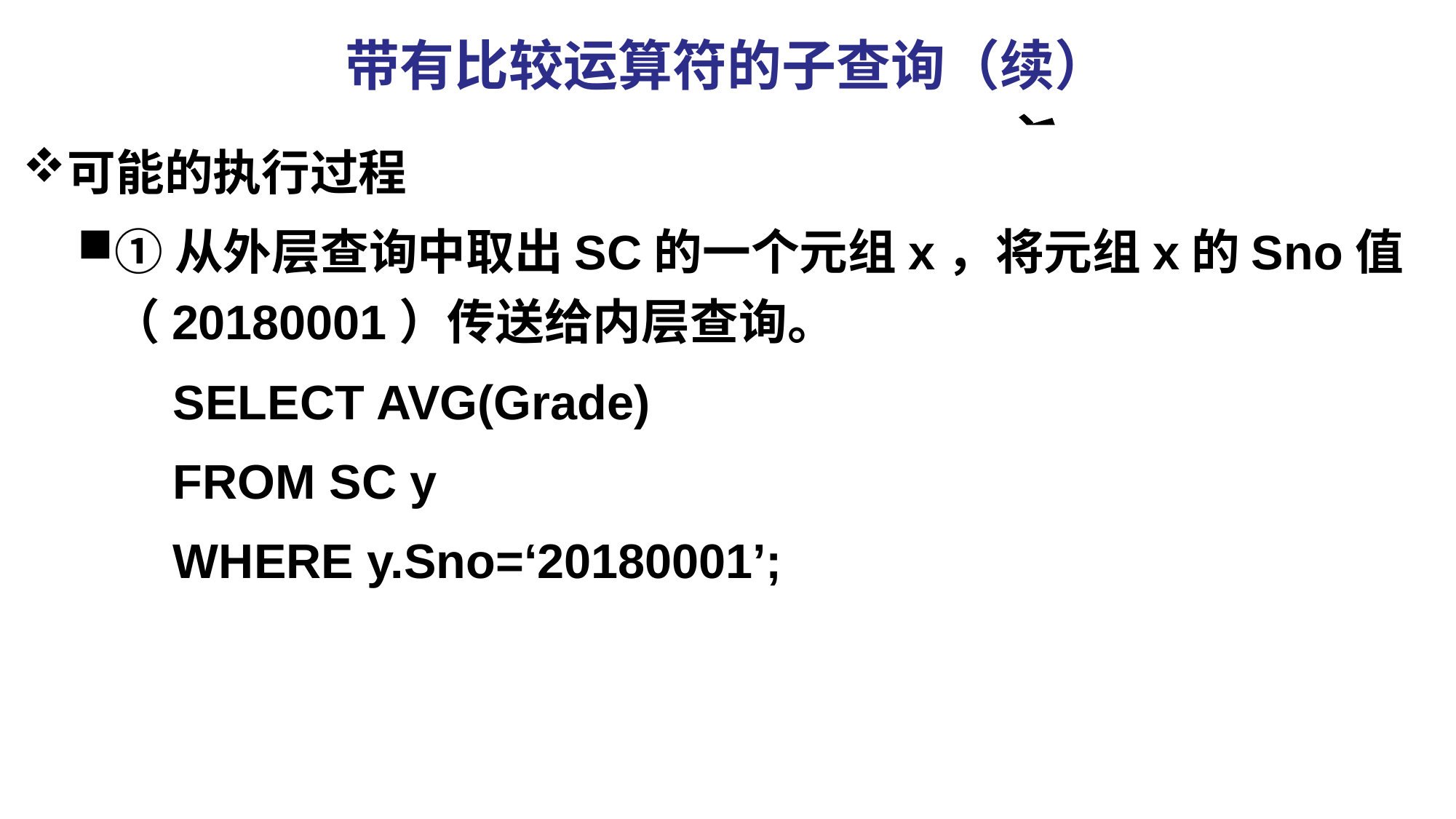

带有比较运算符的子查询（续）
可能的执行过程
①从外层查询中取出SC的一个元组x，将元组x的Sno值（20180001）传送给内层查询。
       	SELECT AVG(Grade)
       	FROM SC y
       	WHERE y.Sno=‘20180001’;